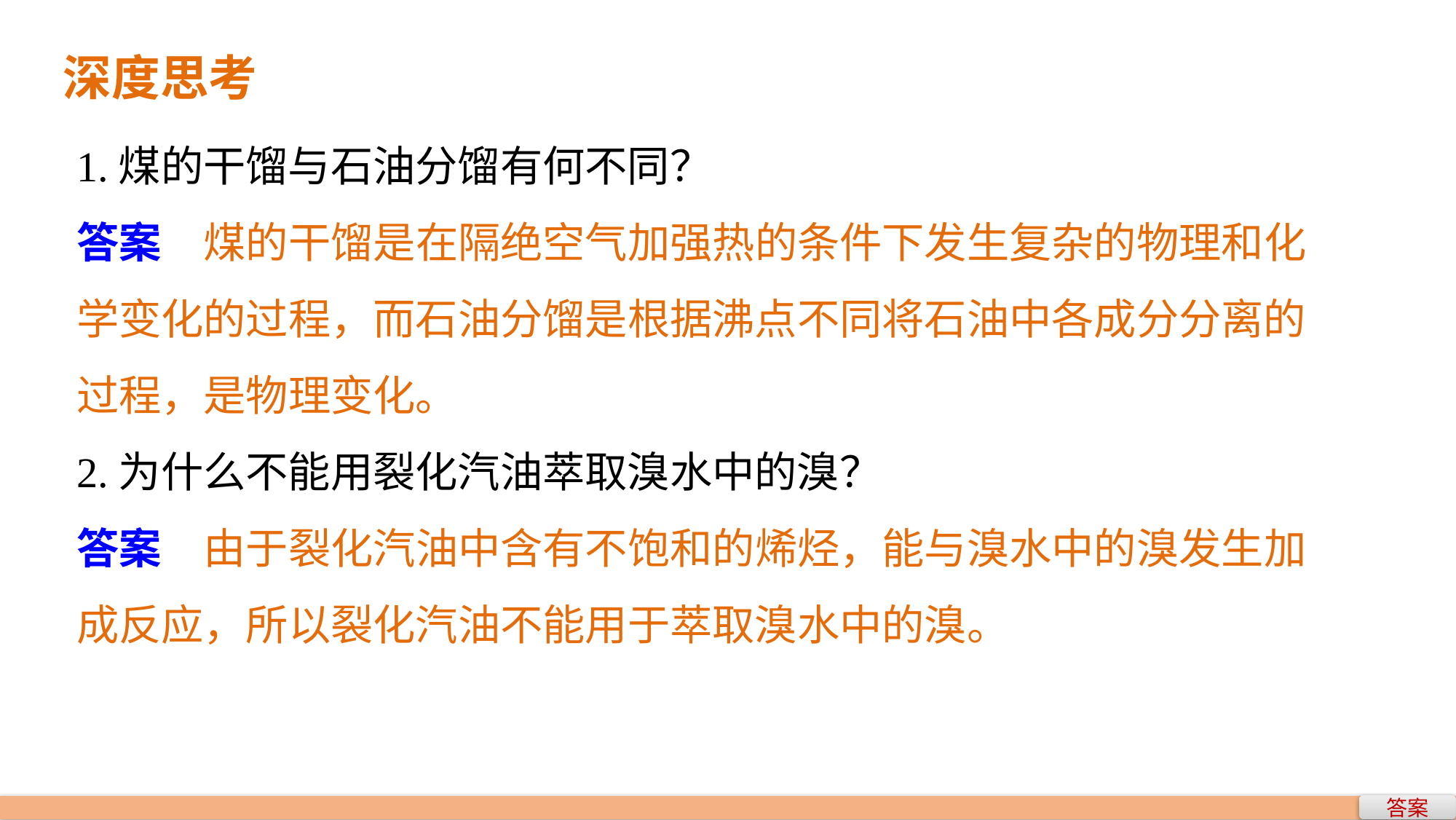

深度思考
1.煤的干馏与石油分馏有何不同？
答案　煤的干馏是在隔绝空气加强热的条件下发生复杂的物理和化学变化的过程，而石油分馏是根据沸点不同将石油中各成分分离的过程，是物理变化。
2.为什么不能用裂化汽油萃取溴水中的溴？
答案　由于裂化汽油中含有不饱和的烯烃，能与溴水中的溴发生加成反应，所以裂化汽油不能用于萃取溴水中的溴。
答案